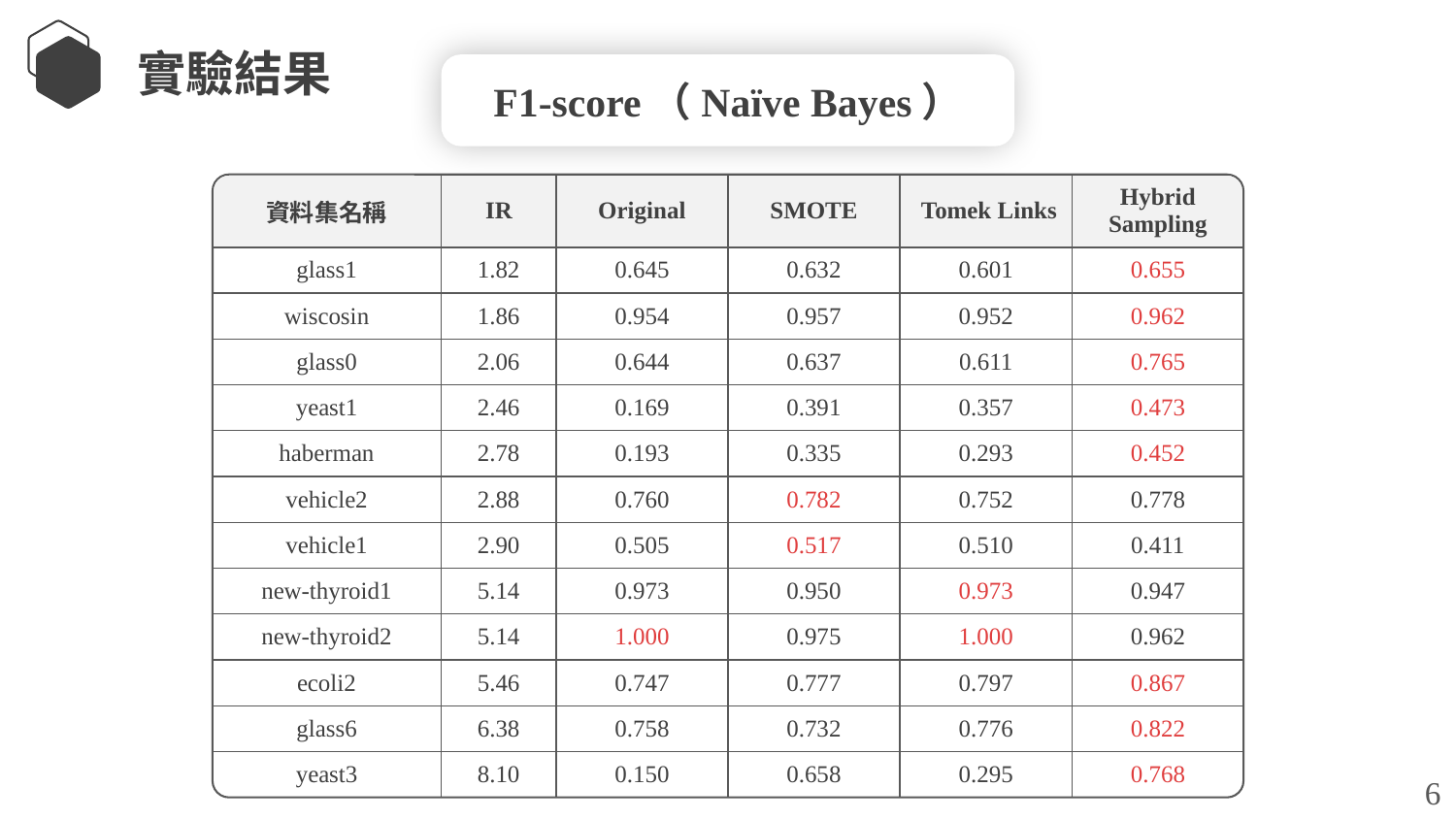

實驗結果
F1-score（Naïve Bayes）

| 資料集名稱 | IR | Original | SMOTE | Tomek Links | Hybrid Sampling |
| --- | --- | --- | --- | --- | --- |
| glass1 | 1.82 | 0.645 | 0.632 | 0.601 | 0.655 |
| wiscosin | 1.86 | 0.954 | 0.957 | 0.952 | 0.962 |
| glass0 | 2.06 | 0.644 | 0.637 | 0.611 | 0.765 |
| yeast1 | 2.46 | 0.169 | 0.391 | 0.357 | 0.473 |
| haberman | 2.78 | 0.193 | 0.335 | 0.293 | 0.452 |
| vehicle2 | 2.88 | 0.760 | 0.782 | 0.752 | 0.778 |
| vehicle1 | 2.90 | 0.505 | 0.517 | 0.510 | 0.411 |
| new-thyroid1 | 5.14 | 0.973 | 0.950 | 0.973 | 0.947 |
| new-thyroid2 | 5.14 | 1.000 | 0.975 | 1.000 | 0.962 |
| ecoli2 | 5.46 | 0.747 | 0.777 | 0.797 | 0.867 |
| glass6 | 6.38 | 0.758 | 0.732 | 0.776 | 0.822 |
| yeast3 | 8.10 | 0.150 | 0.658 | 0.295 | 0.768 |

6